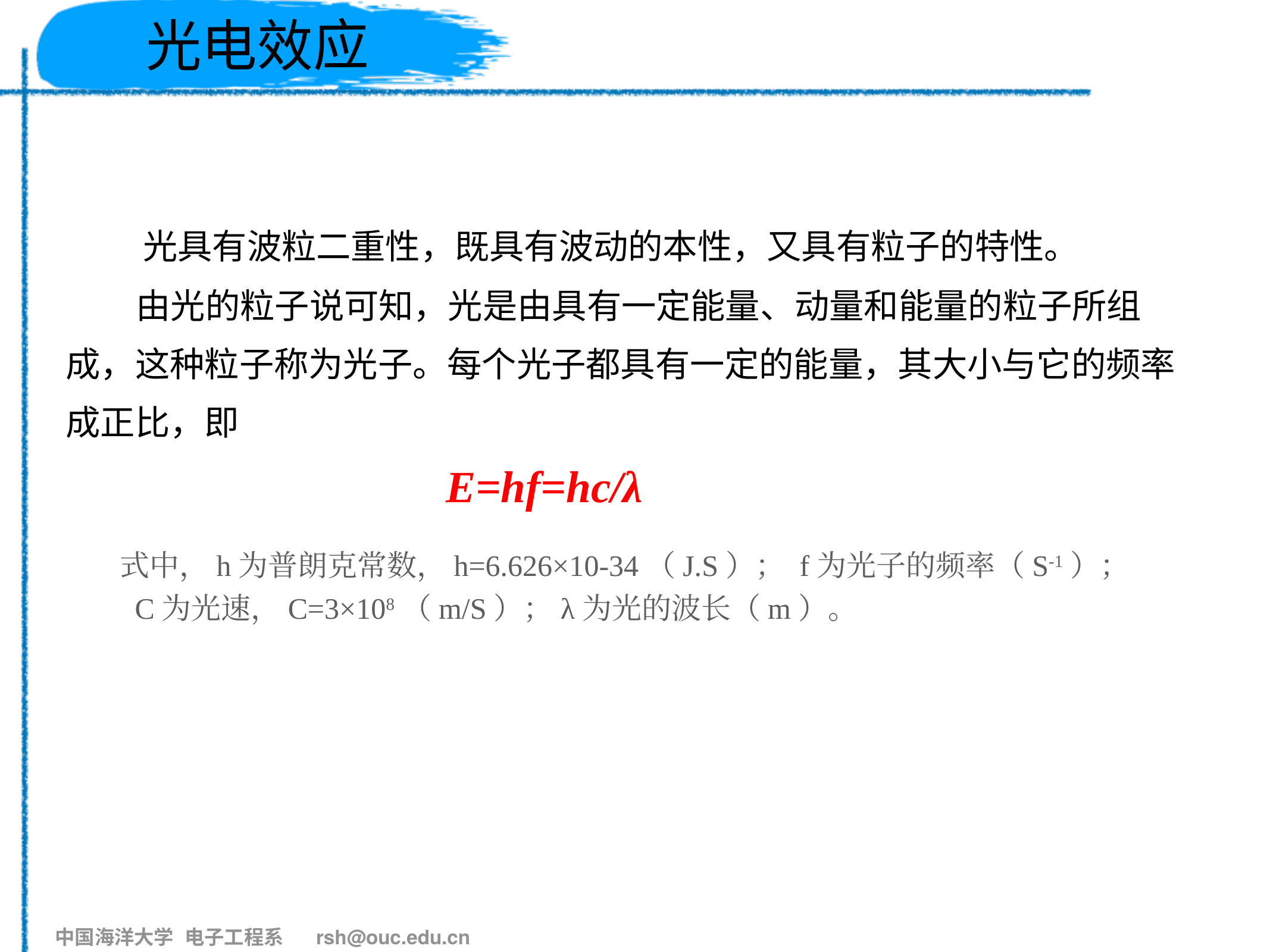

# 光电效应
光具有波粒二重性，既具有波动的本性，又具有粒子的特性。
        由光的粒子说可知，光是由具有一定能量、动量和能量的粒子所组成，这种粒子称为光子。每个光子都具有一定的能量，其大小与它的频率成正比，即
E=hf=hc/λ
式中，h为普朗克常数，h=6.626×10-34（J.S）； f为光子的频率（S-1）；
  C为光速，C=3×108（m/S）；λ为光的波长（m）。